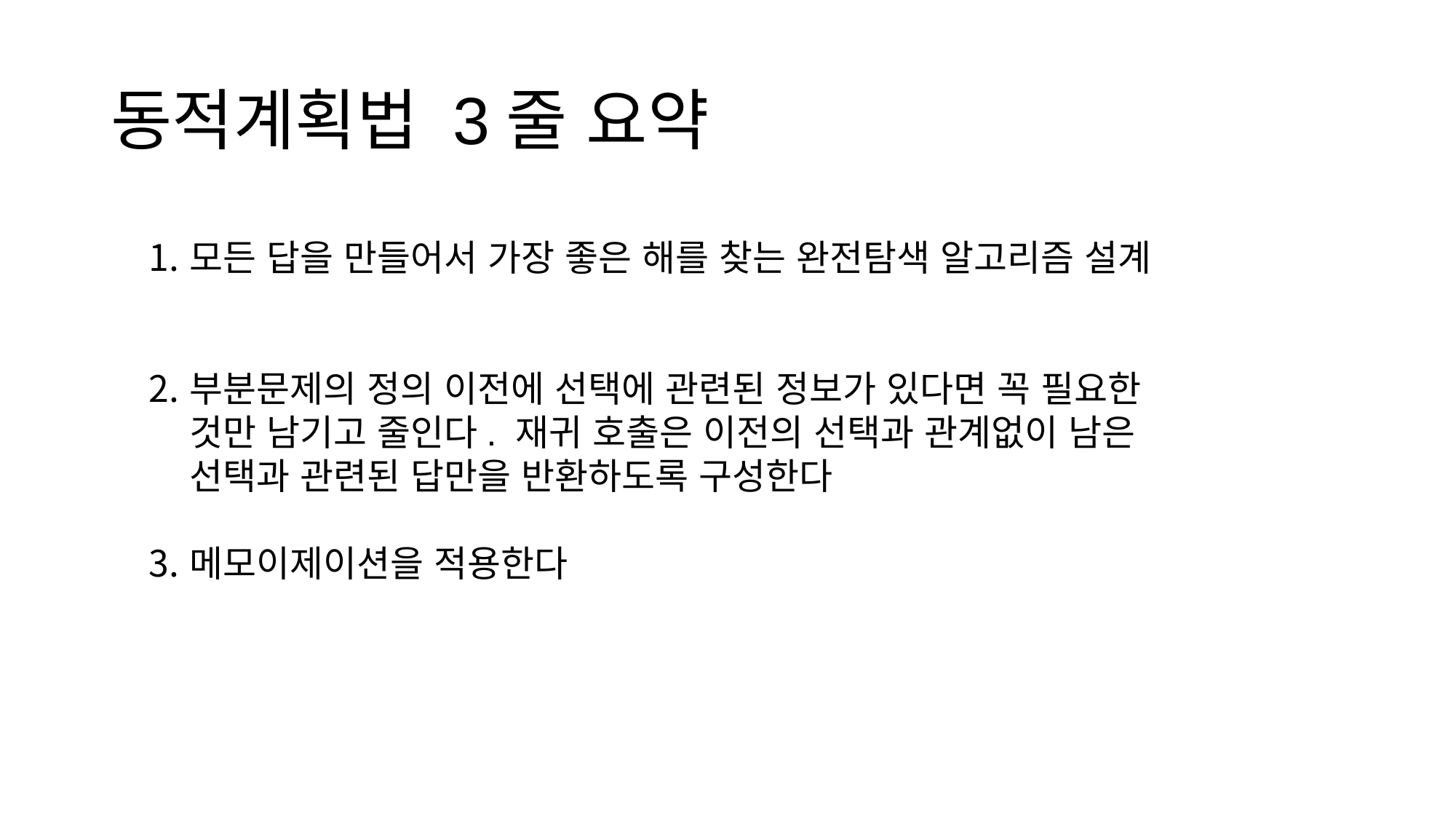

# 동적계획법 3줄 요약
모든 답을 만들어서 가장 좋은 해를 찾는 완전탐색 알고리즘 설계

부분문제의 정의 이전에 선택에 관련된 정보가 있다면 꼭 필요한 것만 남기고 줄인다. 재귀 호출은 이전의 선택과 관계없이 남은 선택과 관련된 답만을 반환하도록 구성한다

메모이제이션을 적용한다